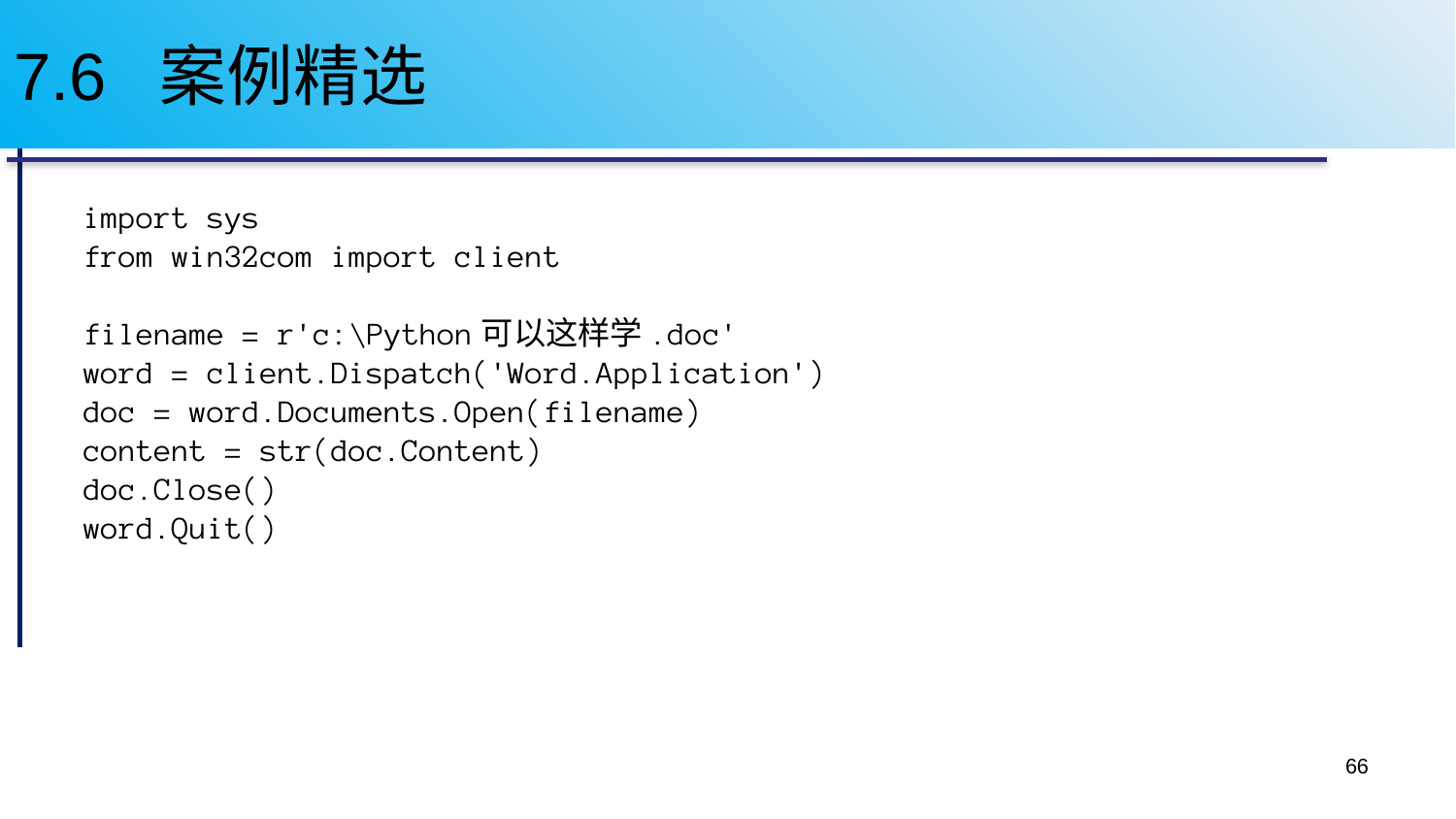

# 7.6  案例精选
import sys
from win32com import client

filename = r'c:\Python可以这样学.doc'
word = client.Dispatch('Word.Application')
doc = word.Documents.Open(filename)
content = str(doc.Content)
doc.Close()
word.Quit()

66